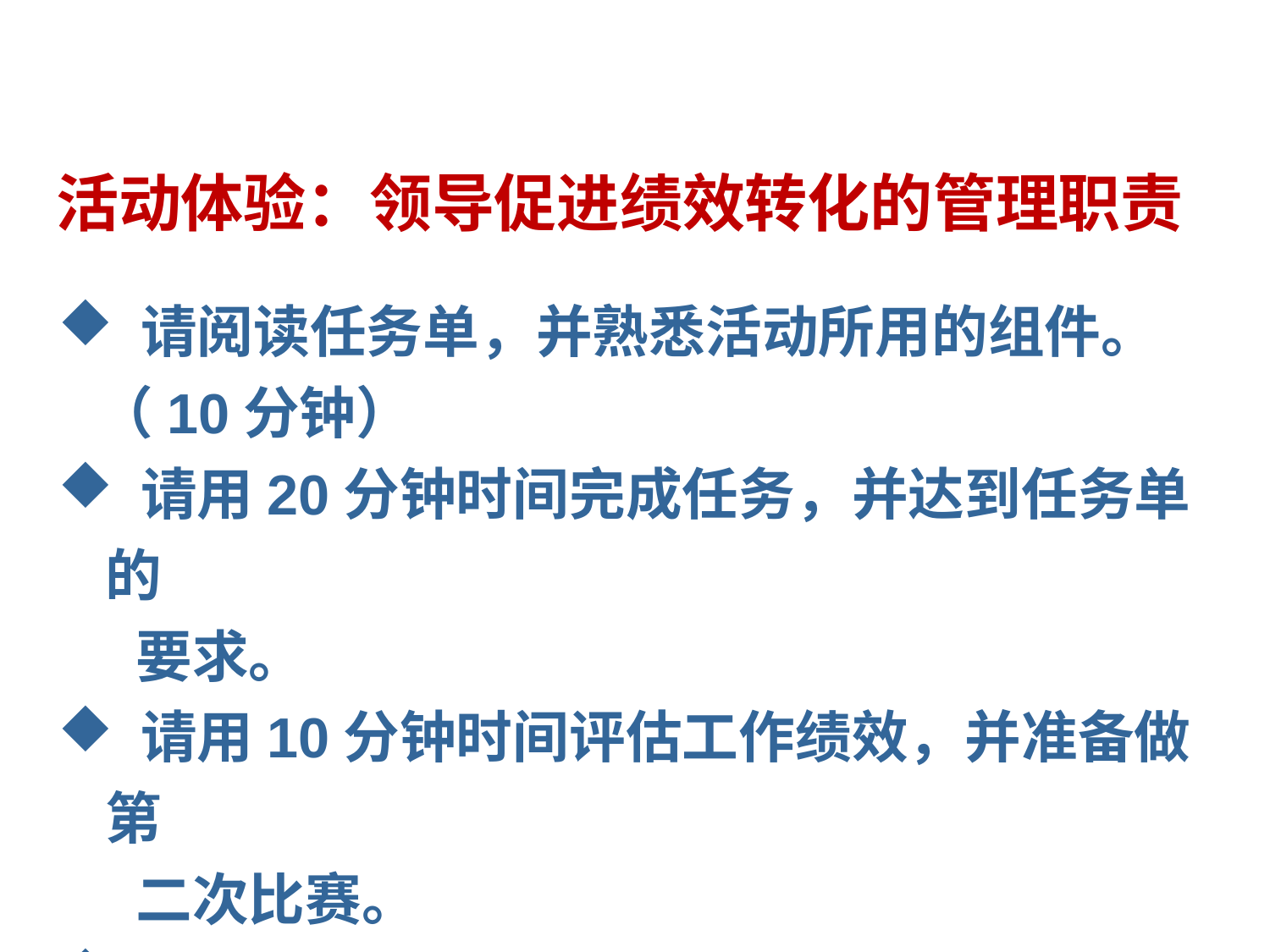

# 活动体验：领导促进绩效转化的管理职责
 请阅读任务单，并熟悉活动所用的组件。
  （10分钟）
 请用20分钟时间完成任务，并达到任务单的
     要求。
 请用10分钟时间评估工作绩效，并准备做第
     二次比赛。
 第二次比赛开始，10分钟后交付成果。